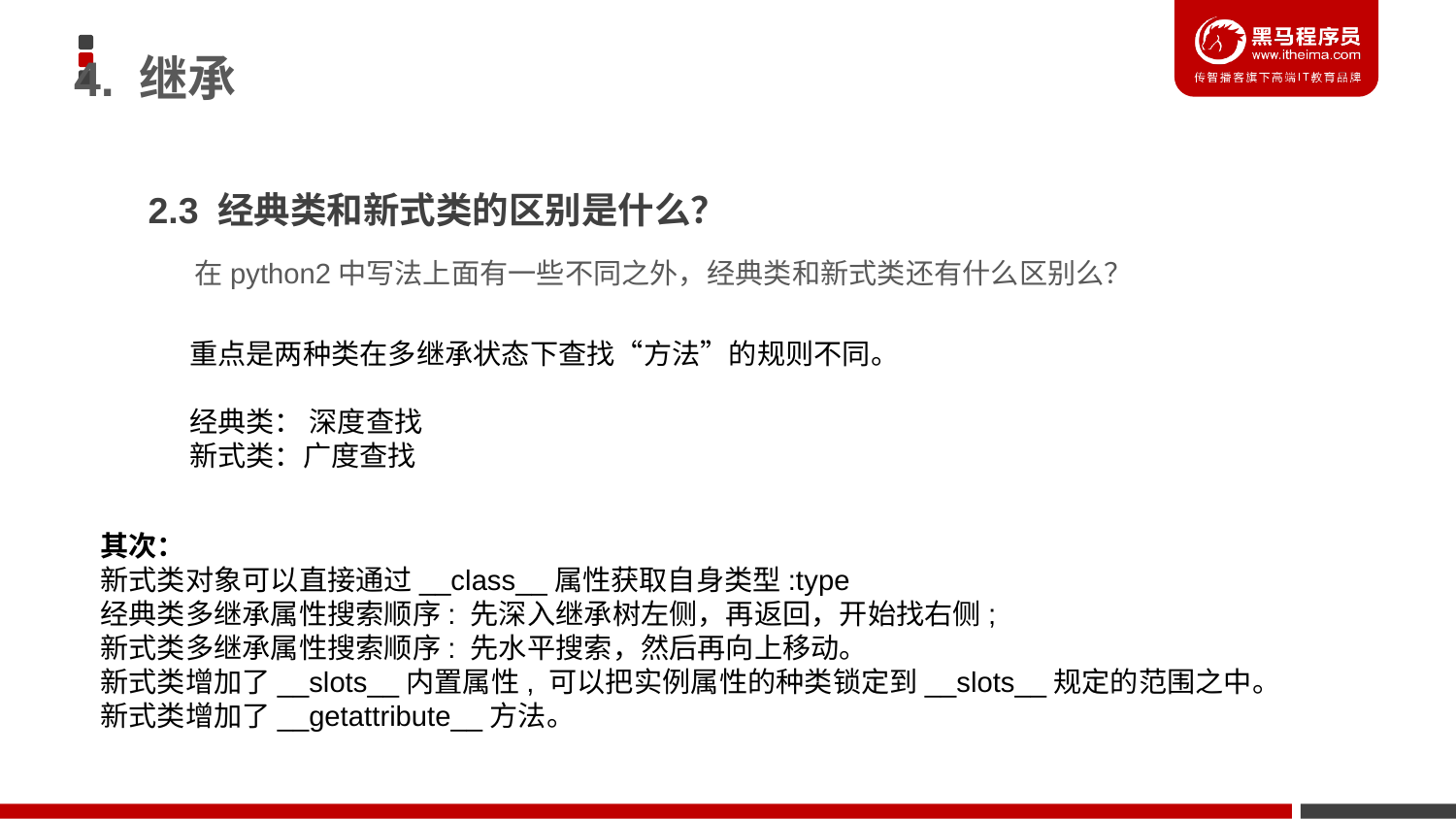

4. 继承
2.3 经典类和新式类的区别是什么？
在python2中写法上面有一些不同之外，经典类和新式类还有什么区别么？
重点是两种类在多继承状态下查找“方法”的规则不同。

经典类： 深度查找
新式类：广度查找
其次：
新式类对象可以直接通过__class__属性获取自身类型:type
经典类多继承属性搜索顺序: 先深入继承树左侧，再返回，开始找右侧;
新式类多继承属性搜索顺序: 先水平搜索，然后再向上移动。
新式类增加了__slots__内置属性, 可以把实例属性的种类锁定到__slots__规定的范围之中。
新式类增加了__getattribute__方法。